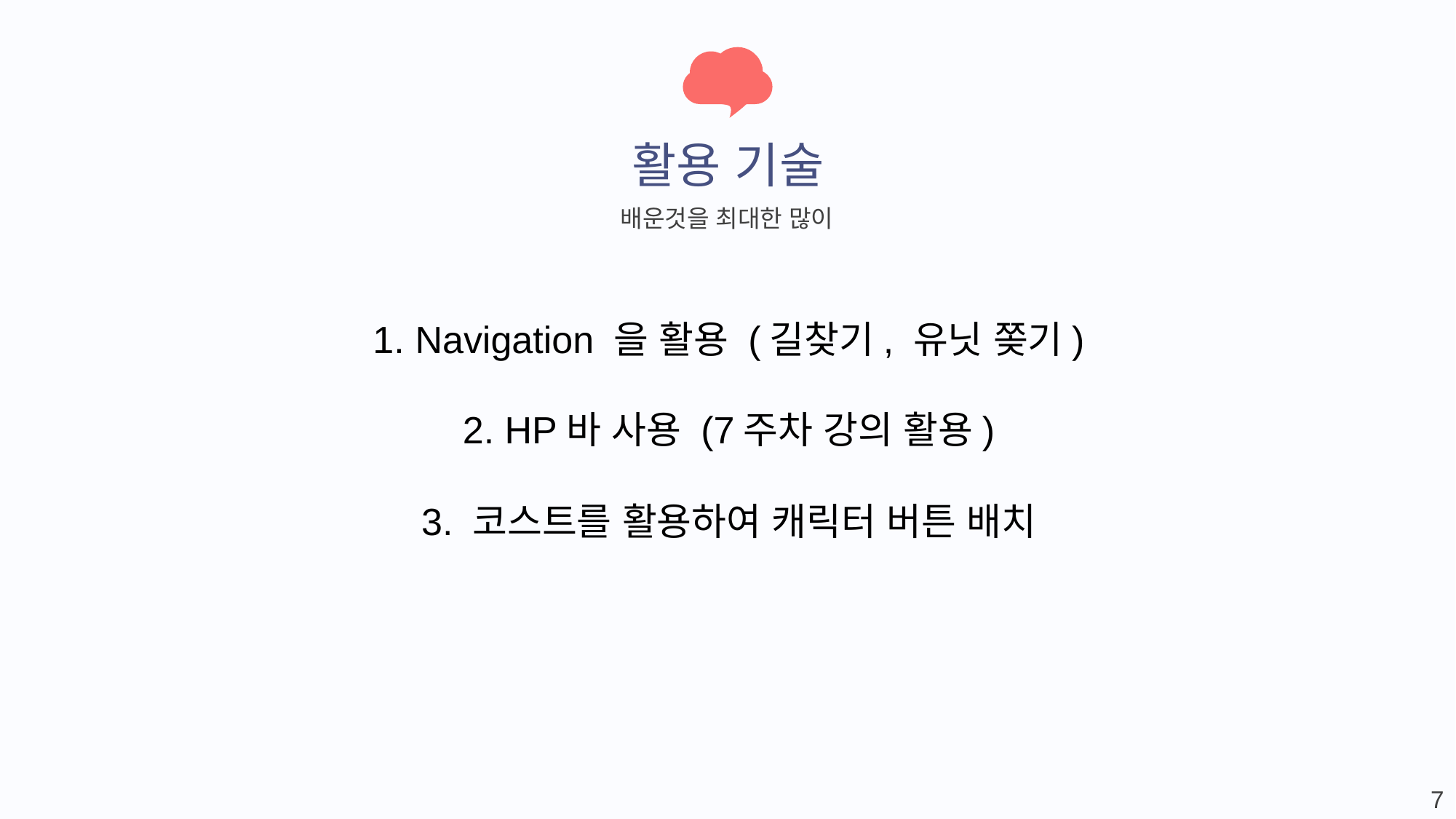

기술.
활용 기술
배운것을 최대한 많이
1. Navigation 을 활용 (길찾기, 유닛 쫒기)

2. HP바 사용 (7주차 강의 활용)

3. 코스트를 활용하여 캐릭터 버튼 배치
7